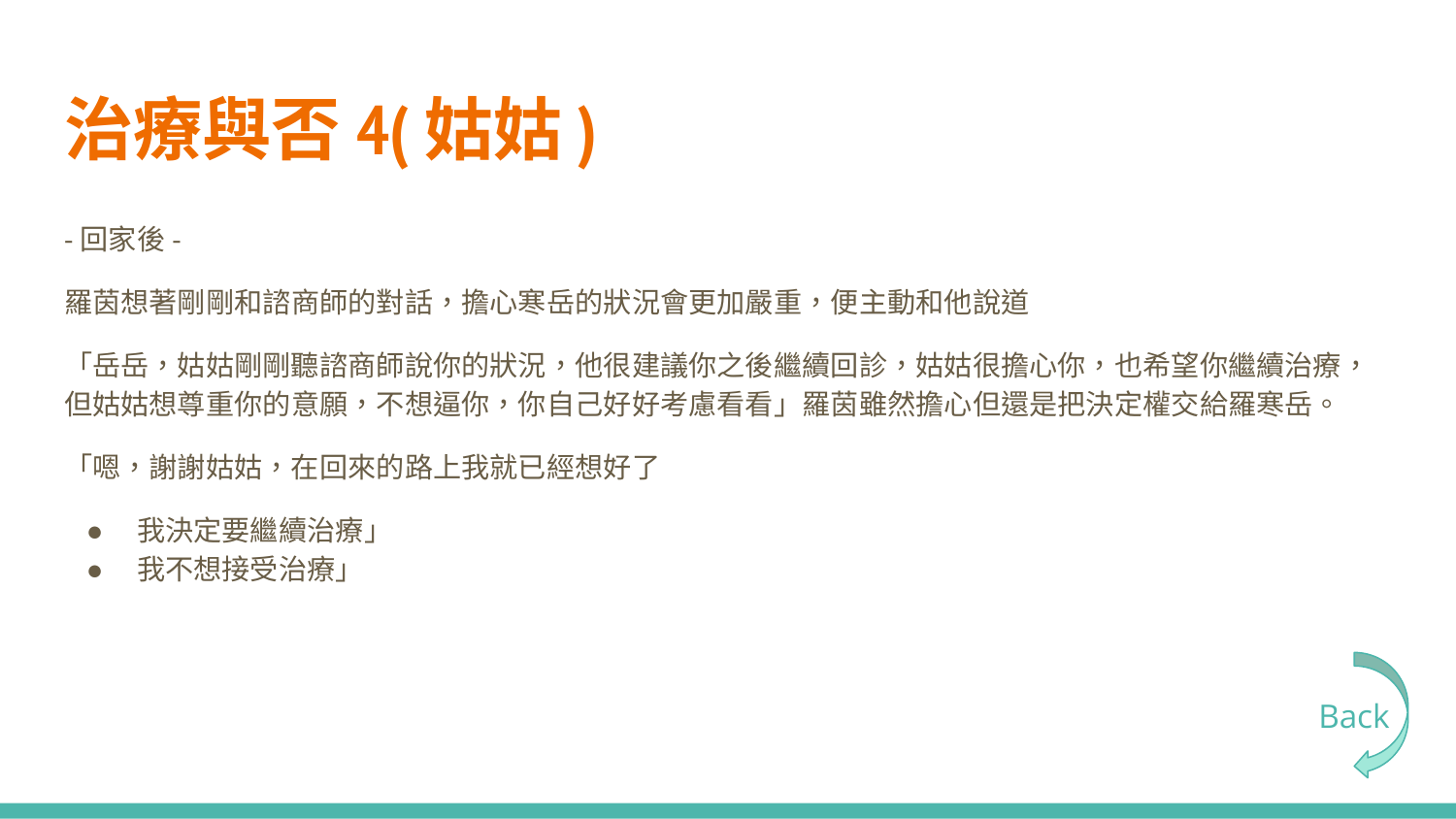

# 治療與否4(姑姑)
-回家後-
羅茵想著剛剛和諮商師的對話，擔心寒岳的狀況會更加嚴重，便主動和他說道
「岳岳，姑姑剛剛聽諮商師說你的狀況，他很建議你之後繼續回診，姑姑很擔心你，也希望你繼續治療，但姑姑想尊重你的意願，不想逼你，你自己好好考慮看看」羅茵雖然擔心但還是把決定權交給羅寒岳。
「嗯，謝謝姑姑，在回來的路上我就已經想好了
我決定要繼續治療」
我不想接受治療」

Back